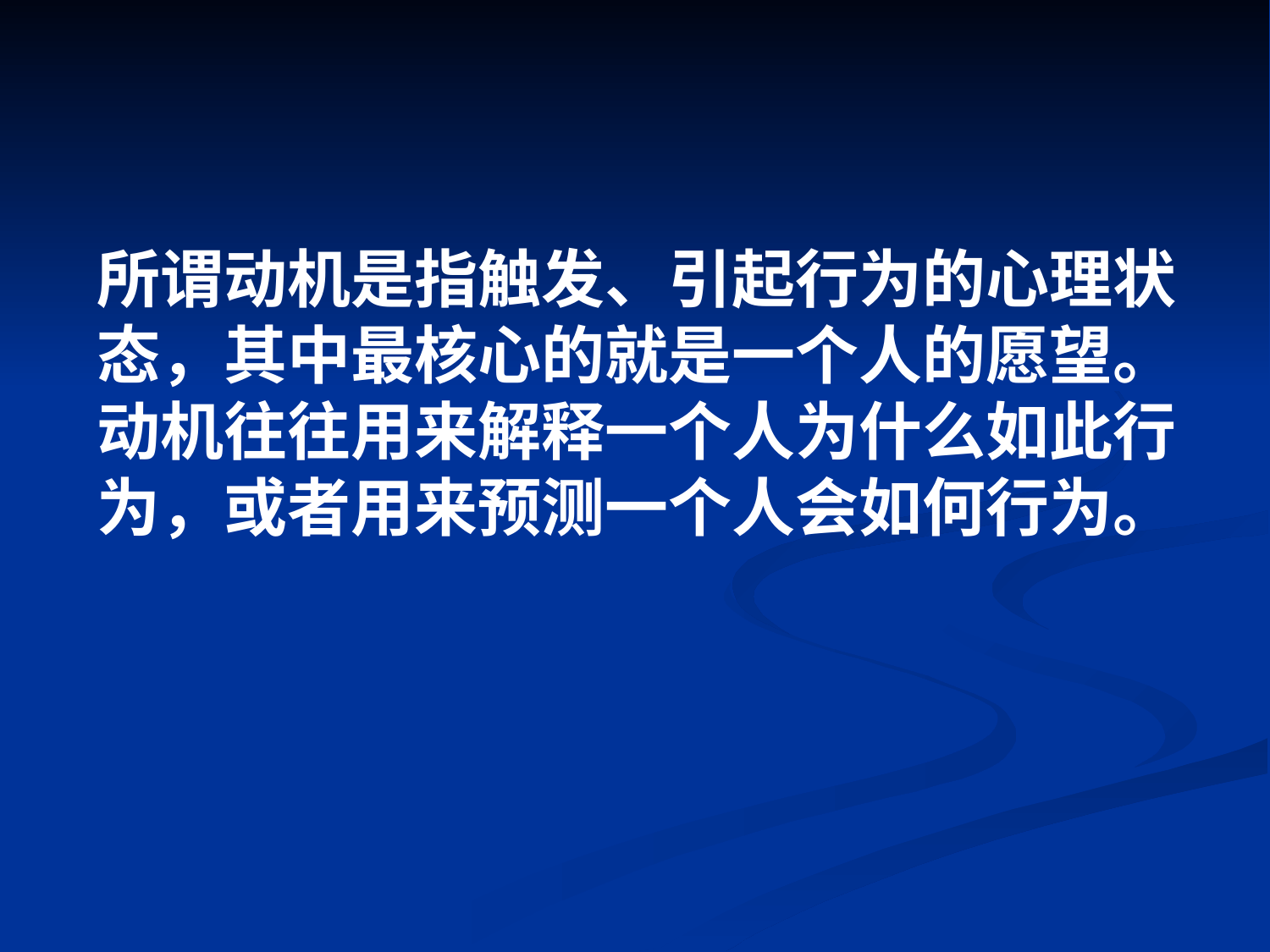

所谓动机是指触发、引起行为的心理状态，其中最核心的就是一个人的愿望。动机往往用来解释一个人为什么如此行为，或者用来预测一个人会如何行为。